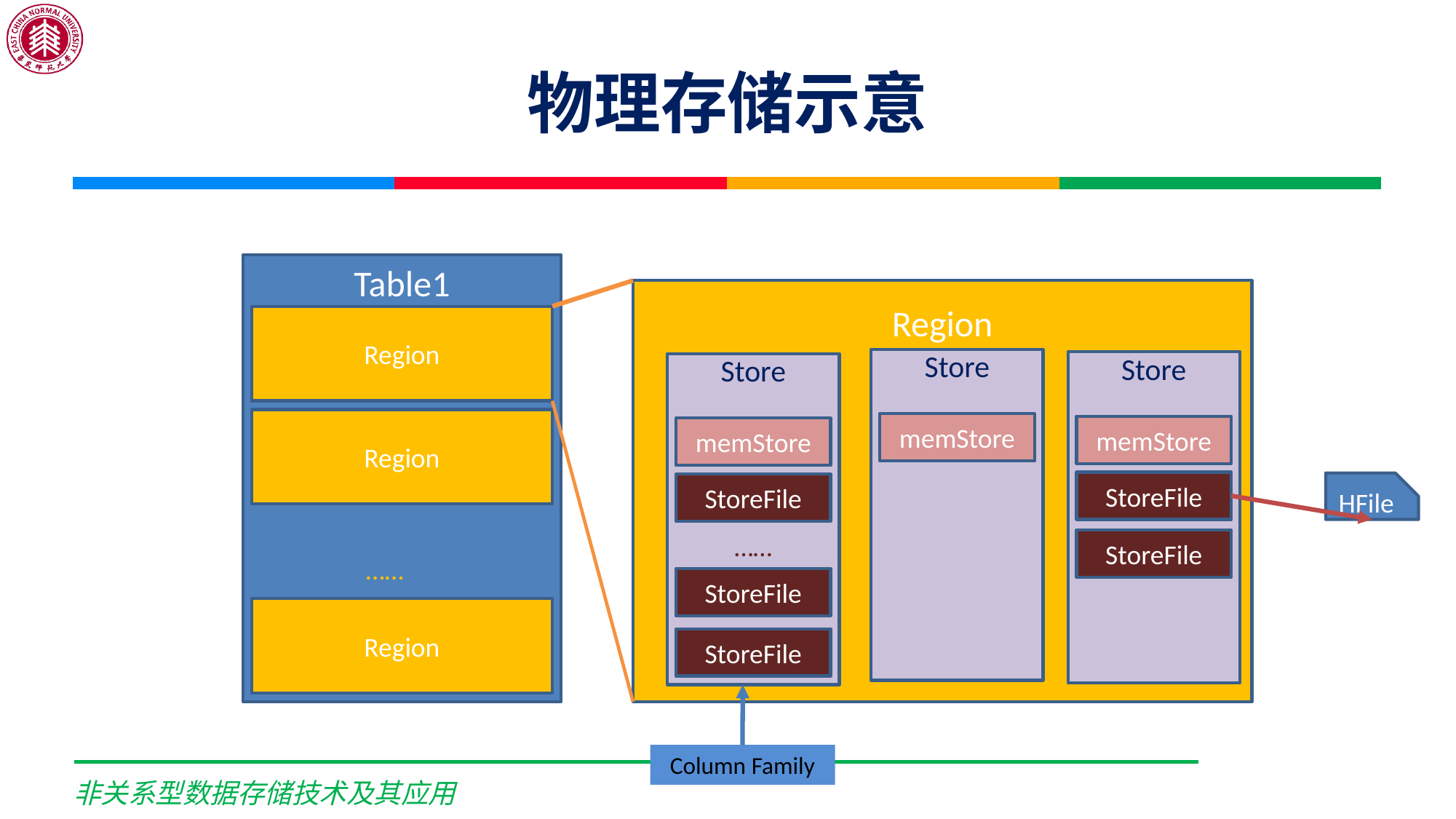

# 物理存储示意

Table1

Region
Region
……
Region
Region

Store

Store

Store

memStore
memStore
memStore
StoreFile
HFile
StoreFile
……
StoreFile
StoreFile
StoreFile
Column Family